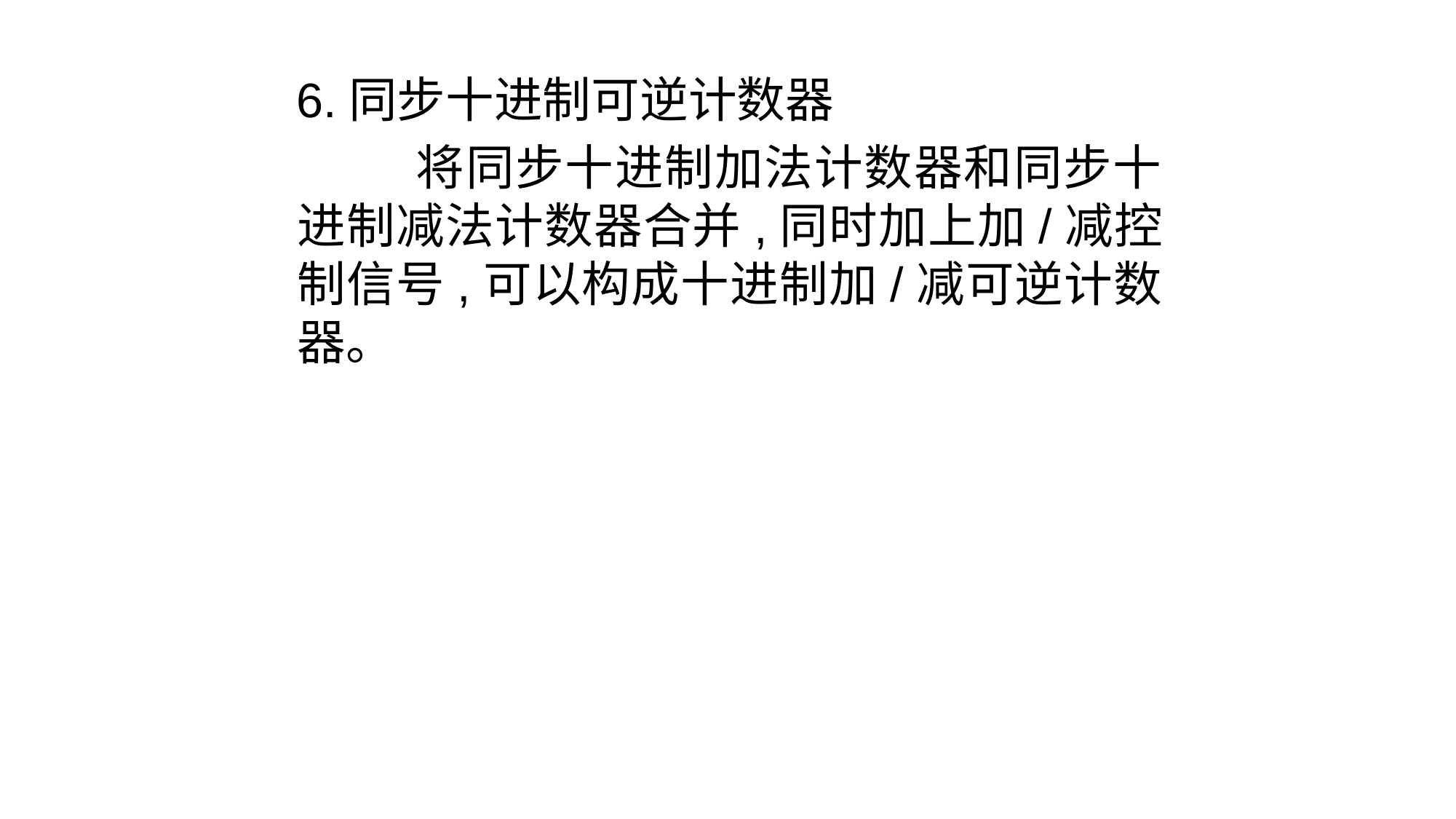

6.同步十进制可逆计数器
            将同步十进制加法计数器和同步十进制减法计数器合并,同时加上加/减控制信号,可以构成十进制加/减可逆计数器。